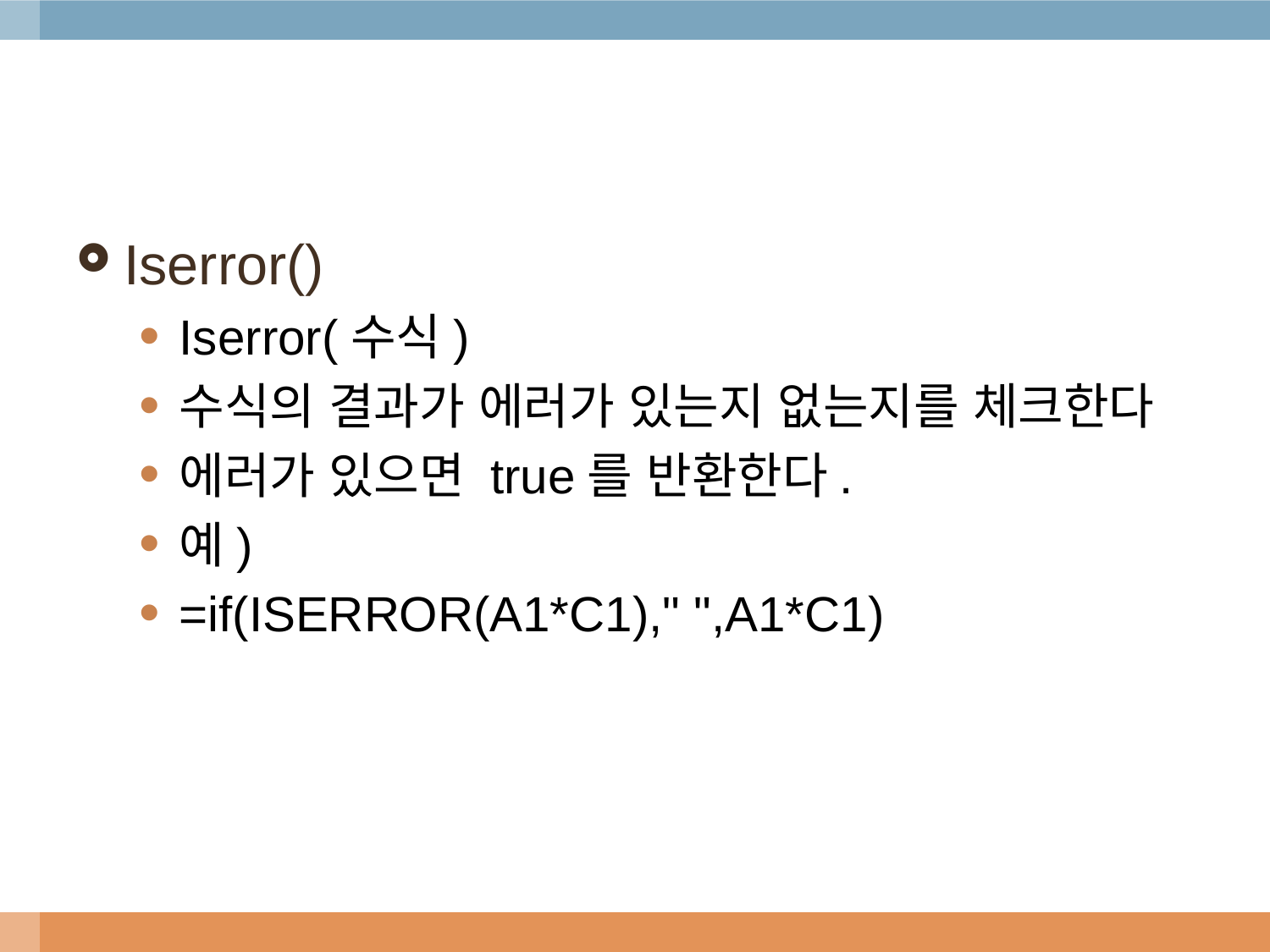

#
Iserror()
Iserror(수식)
수식의 결과가 에러가 있는지 없는지를 체크한다
에러가 있으면 true를 반환한다.
예)
=if(ISERROR(A1*C1)," ",A1*C1)